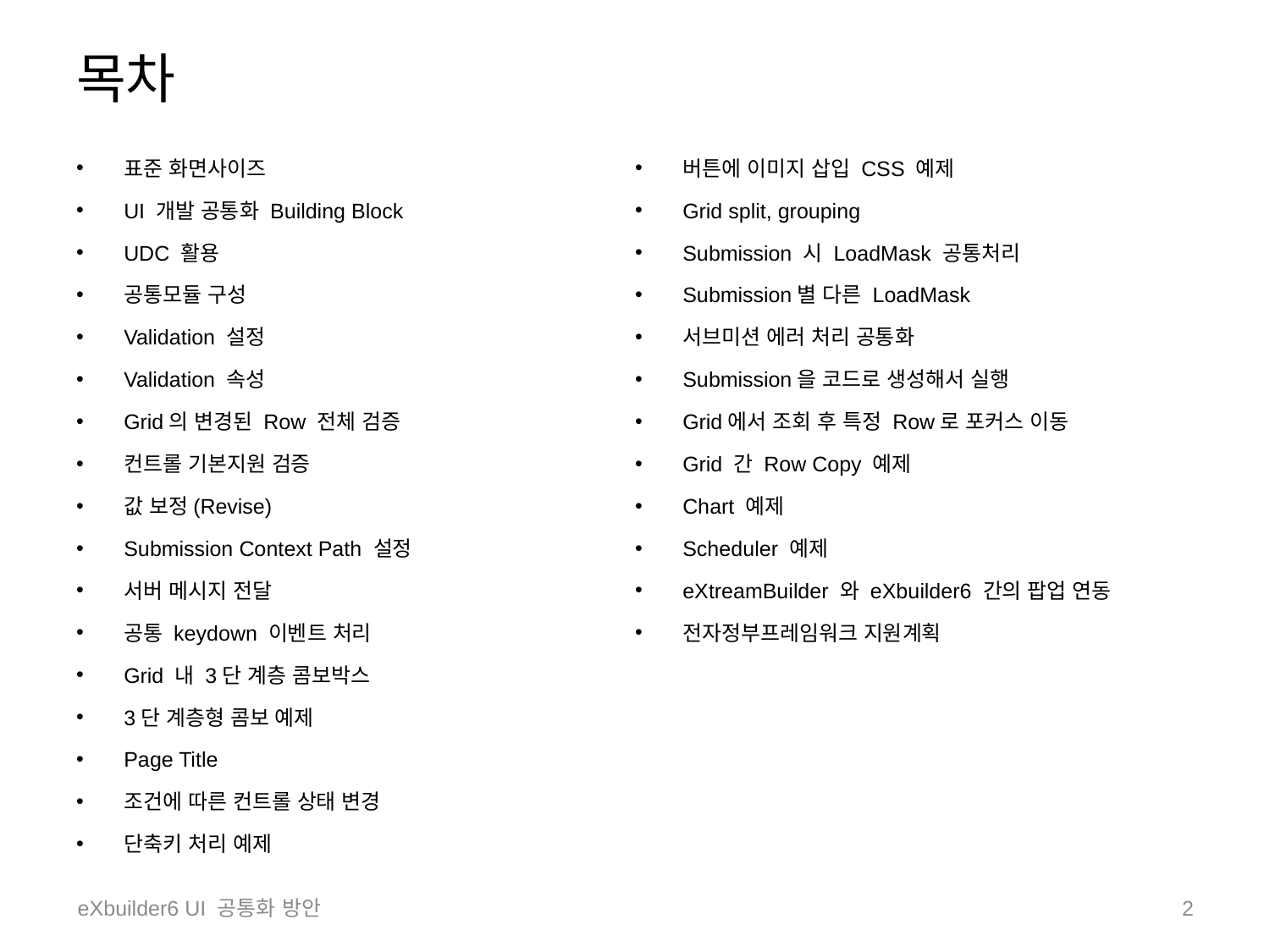

# 목차
표준 화면사이즈
UI 개발 공통화 Building Block
UDC 활용
공통모듈 구성
Validation 설정
Validation 속성
Grid의 변경된 Row 전체 검증
컨트롤 기본지원 검증
값 보정(Revise)
Submission Context Path 설정
서버 메시지 전달
공통 keydown 이벤트 처리
Grid 내 3단 계층 콤보박스
3단 계층형 콤보 예제
Page Title
조건에 따른 컨트롤 상태 변경
단축키 처리 예제
버튼에 이미지 삽입 CSS 예제
Grid split, grouping
Submission 시 LoadMask 공통처리
Submission별 다른 LoadMask
서브미션 에러 처리 공통화
Submission을 코드로 생성해서 실행
Grid에서 조회 후 특정 Row로 포커스 이동
Grid 간 Row Copy 예제
Chart 예제
Scheduler 예제
eXtreamBuilder 와 eXbuilder6 간의 팝업 연동
전자정부프레임워크 지원계획
eXbuilder6 UI 공통화 방안
2